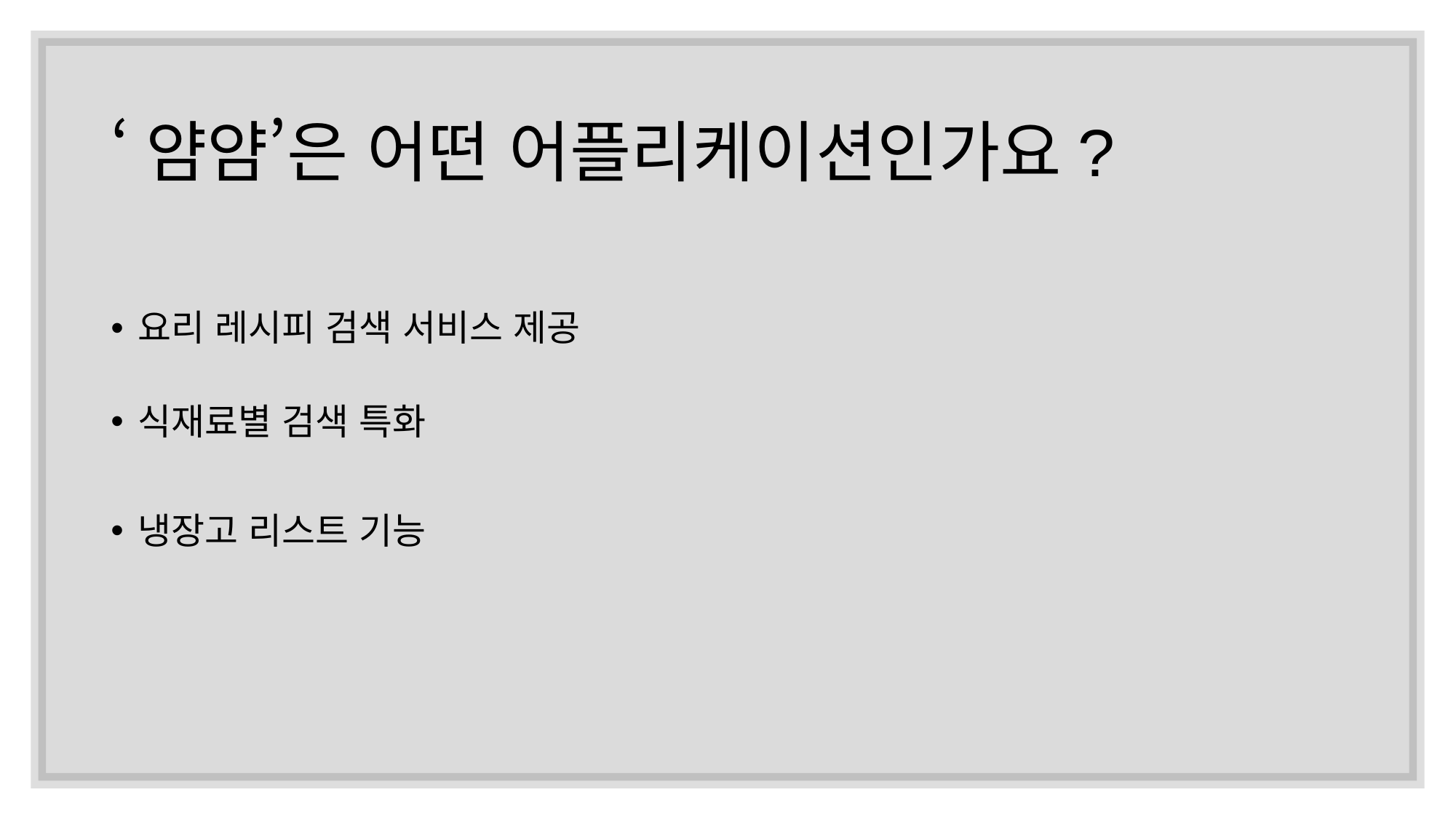

# ‘얌얌’은 어떤 어플리케이션인가요?

요리 레시피 검색 서비스 제공
식재료별 검색 특화

냉장고 리스트 기능